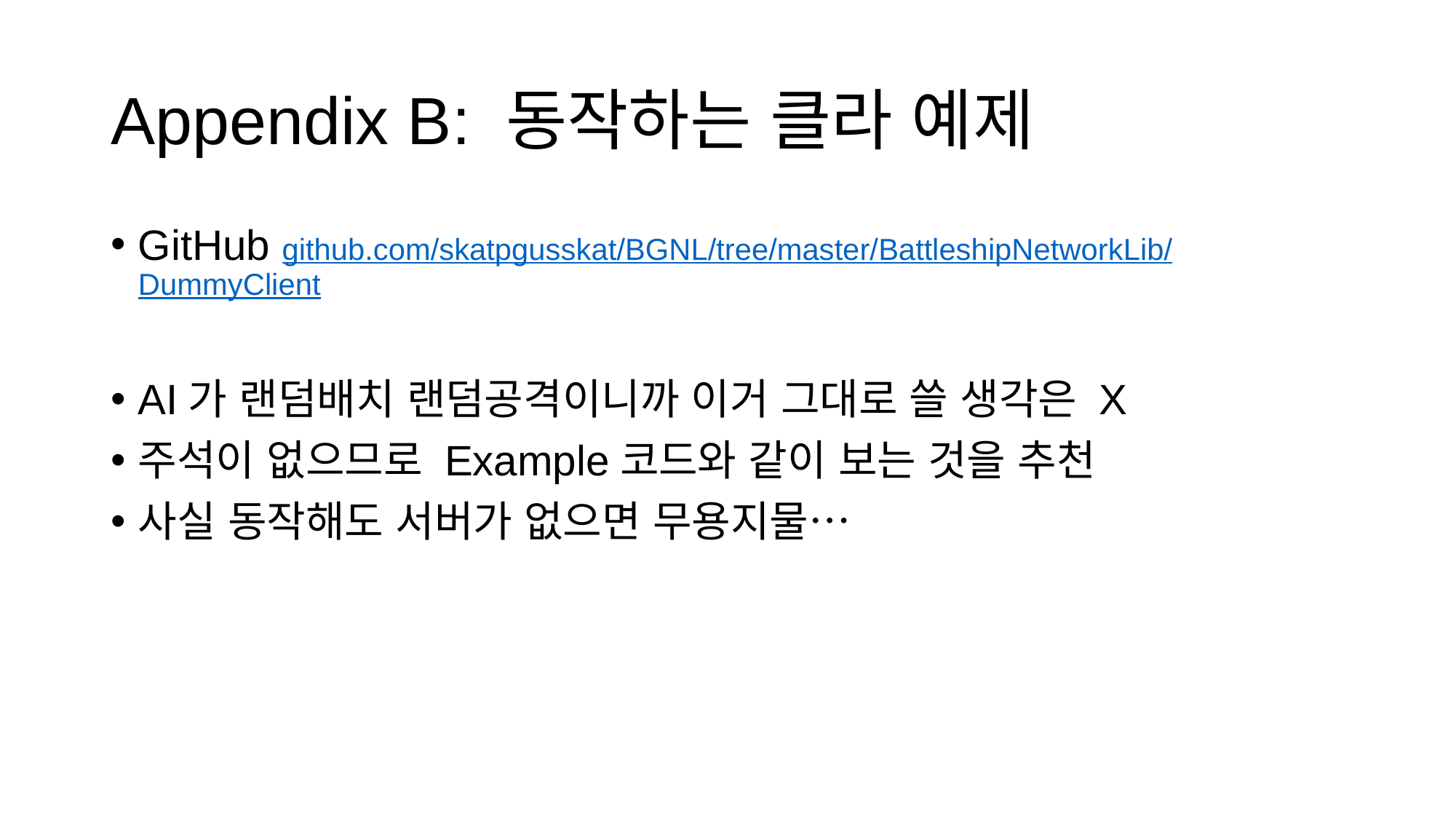

# Appendix B: 동작하는 클라 예제
GitHub github.com/skatpgusskat/BGNL/tree/master/BattleshipNetworkLib/DummyClient

AI가 랜덤배치 랜덤공격이니까 이거 그대로 쓸 생각은 X
주석이 없으므로 Example코드와 같이 보는 것을 추천
사실 동작해도 서버가 없으면 무용지물…